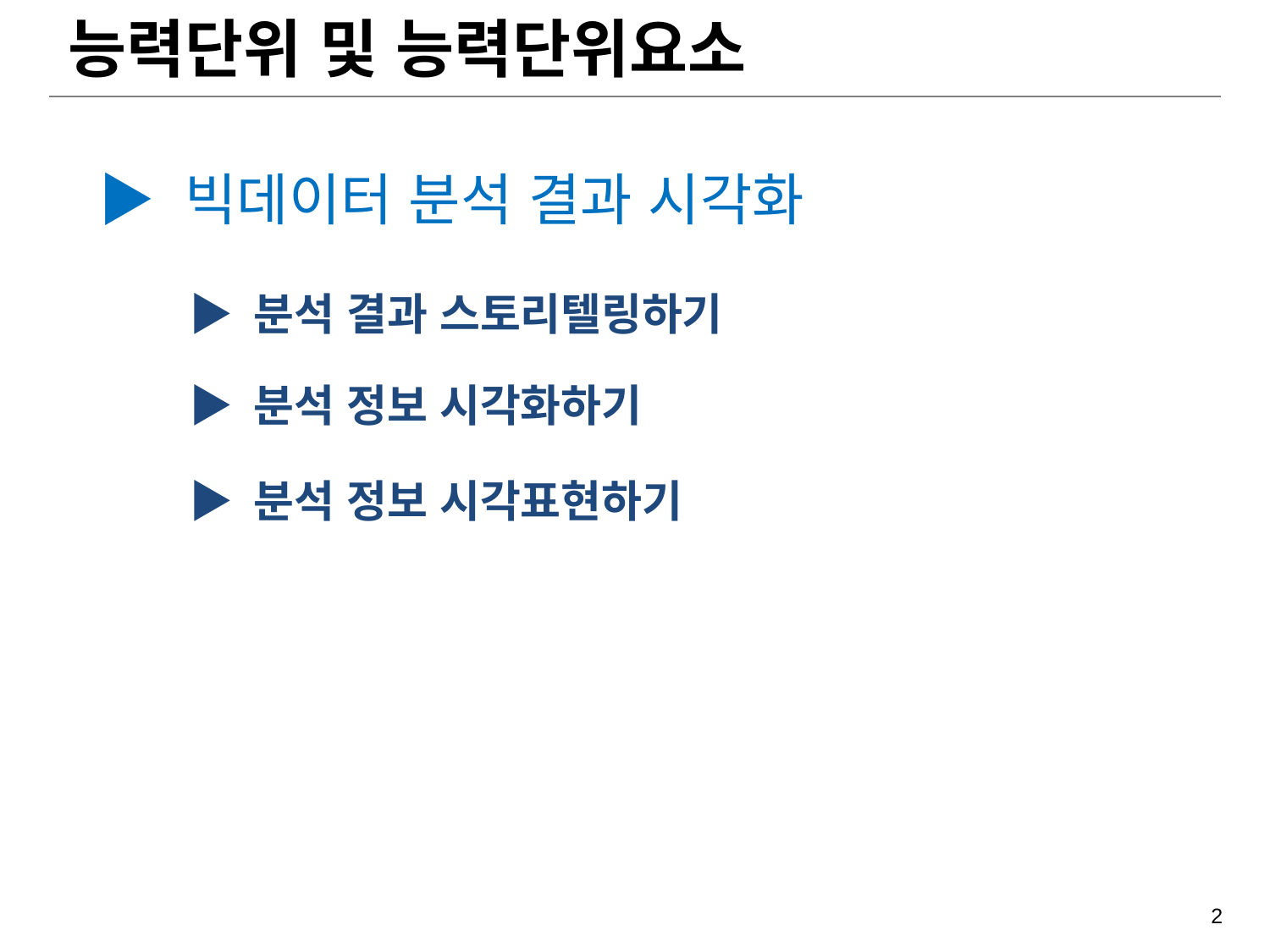

# 능력단위 및 능력단위요소
▶ 빅데이터 분석 결과 시각화
▶ 분석 결과 스토리텔링하기
▶ 분석 정보 시각화하기
▶ 분석 정보 시각표현하기